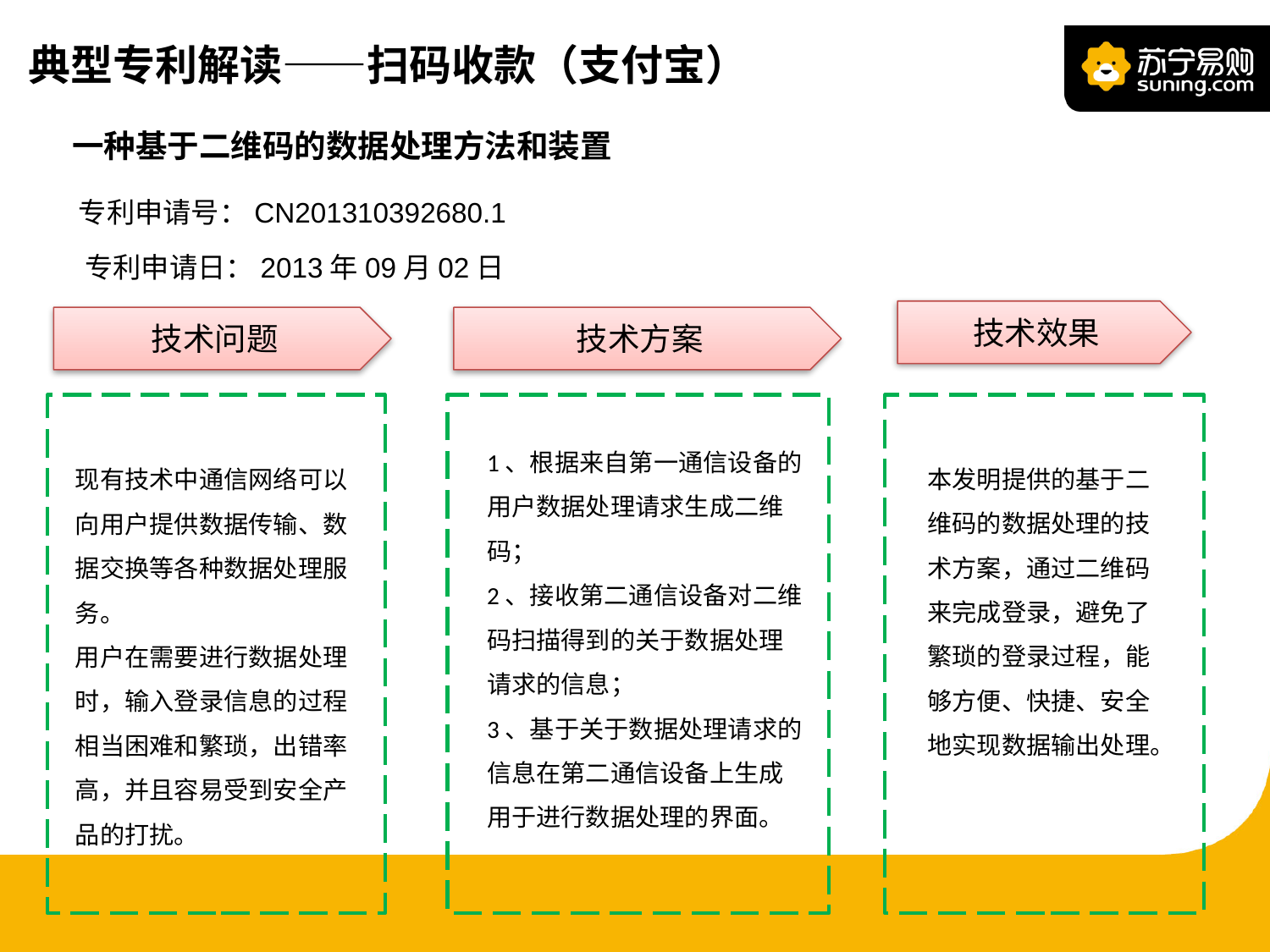

典型专利解读——扫码收款（支付宝）
一种基于二维码的数据处理方法和装置
专利申请号：CN201310392680.1
专利申请日：2013年09月02日
技术效果
技术问题
技术方案

1、根据来自第一通信设备的用户数据处理请求生成二维码；
2、接收第二通信设备对二维码扫描得到的关于数据处理请求的信息；
3、基于关于数据处理请求的信息在第二通信设备上生成用于进行数据处理的界面。
本发明提供的基于二维码的数据处理的技术方案，通过二维码来完成登录，避免了繁琐的登录过程，能够方便、快捷、安全地实现数据输出处理。
现有技术中通信网络可以向用户提供数据传输、数据交换等各种数据处理服务。
用户在需要进行数据处理时，输入登录信息的过程相当困难和繁琐，出错率高，并且容易受到安全产品的打扰。